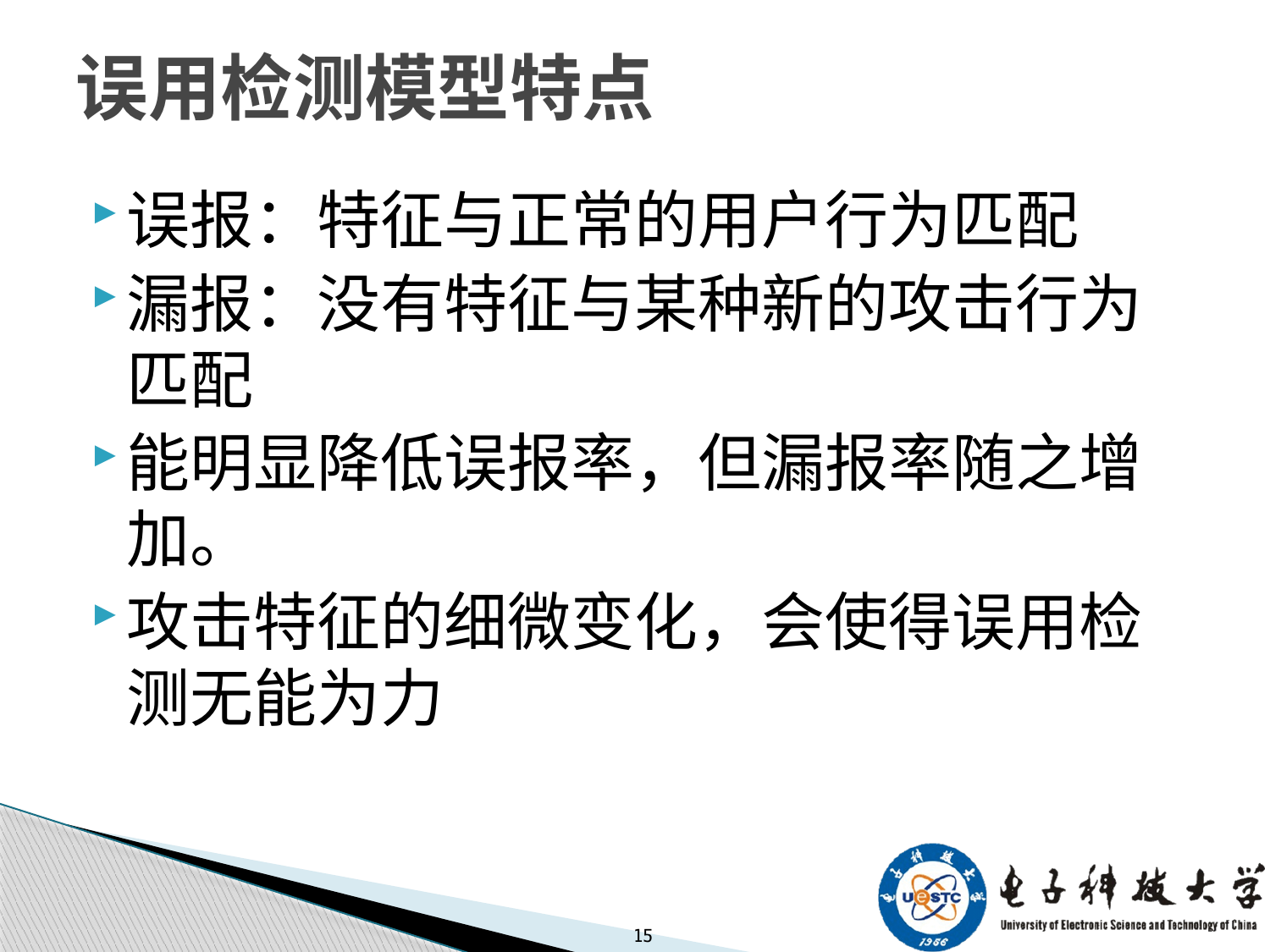

# 误用检测模型特点
误报：特征与正常的用户行为匹配
漏报：没有特征与某种新的攻击行为匹配
能明显降低误报率，但漏报率随之增加。
攻击特征的细微变化，会使得误用检测无能为力
15